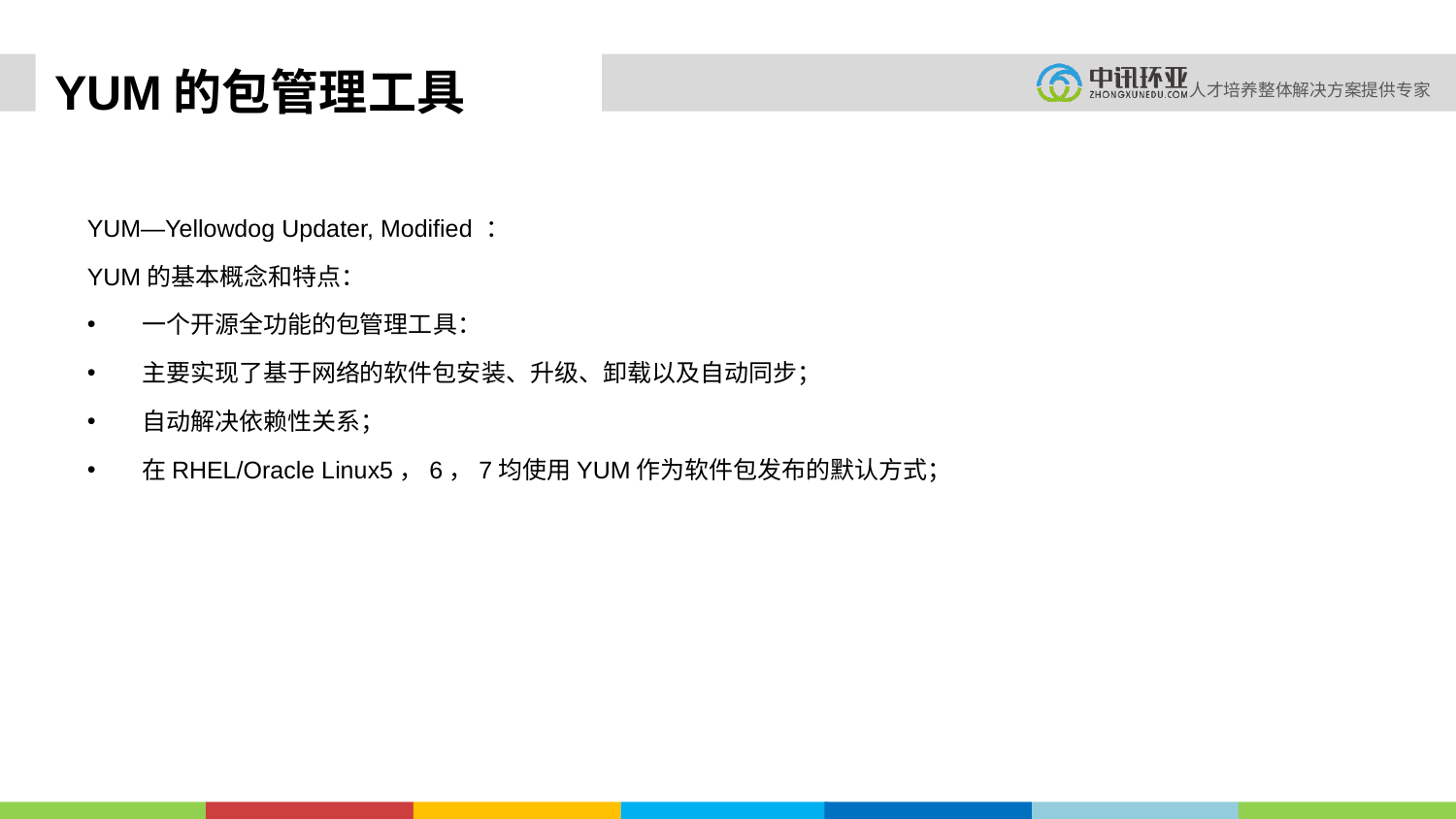

# YUM的包管理工具
YUM—Yellowdog Updater, Modified ：
YUM的基本概念和特点：
一个开源全功能的包管理工具：
主要实现了基于网络的软件包安装、升级、卸载以及自动同步；
自动解决依赖性关系；
在RHEL/Oracle Linux5，6，7均使用YUM作为软件包发布的默认方式；